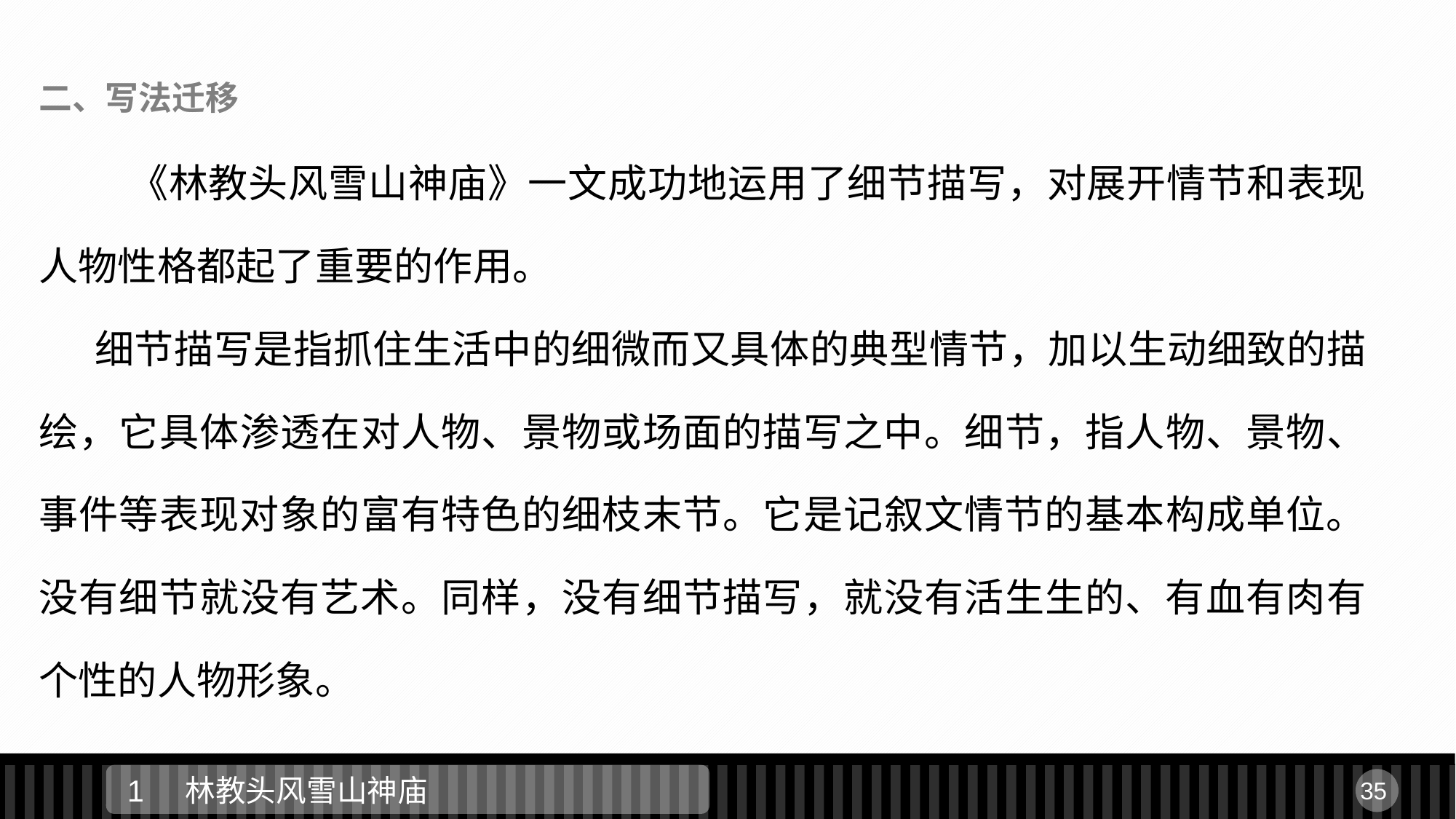

二、写法迁移
        《林教头风雪山神庙》一文成功地运用了细节描写，对展开情节和表现人物性格都起了重要的作用。
     细节描写是指抓住生活中的细微而又具体的典型情节，加以生动细致的描绘，它具体渗透在对人物、景物或场面的描写之中。细节，指人物、景物、事件等表现对象的富有特色的细枝末节。它是记叙文情节的基本构成单位。没有细节就没有艺术。同样，没有细节描写，就没有活生生的、有血有肉有个性的人物形象。